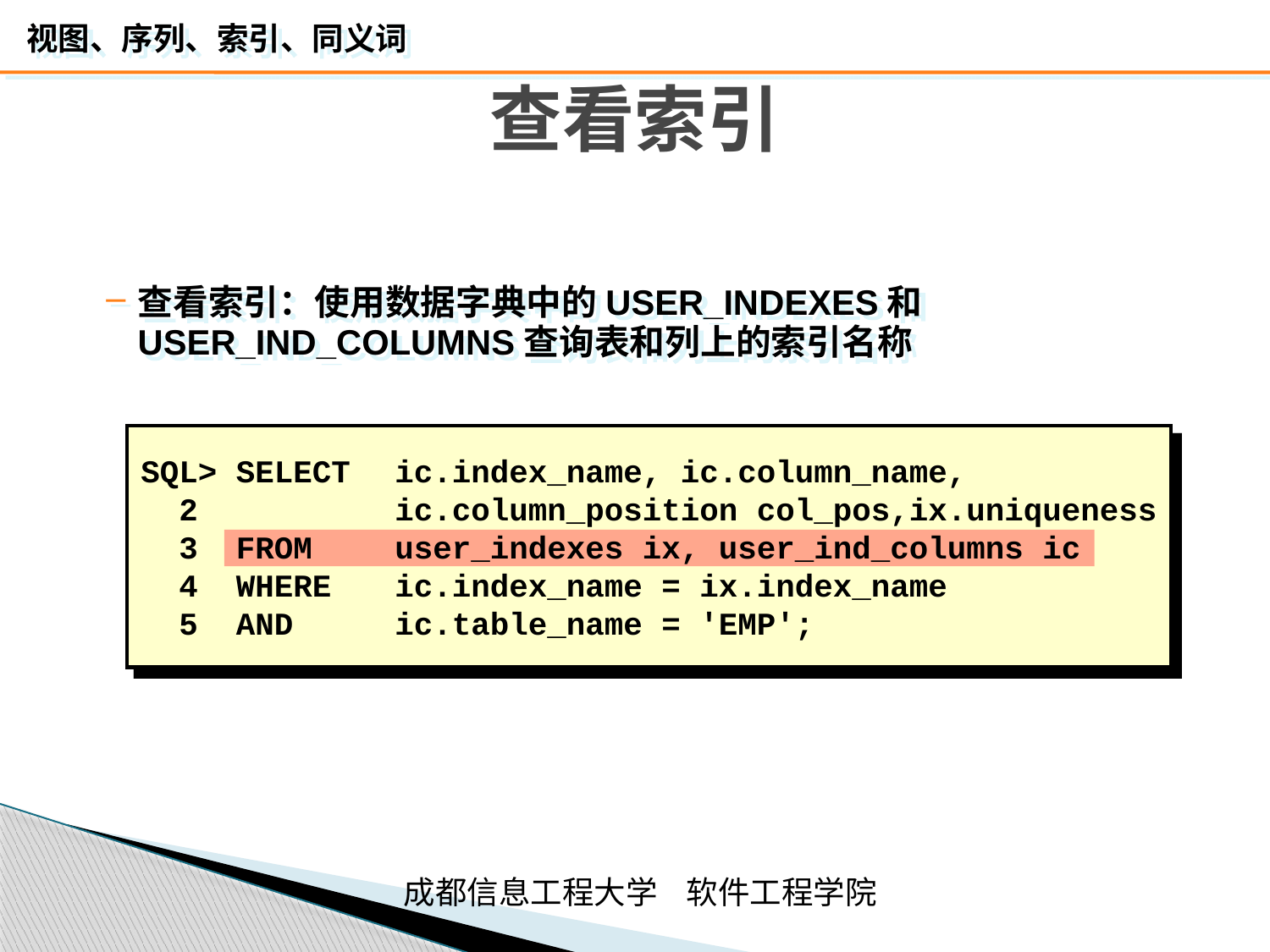

# 查看索引
查看索引：使用数据字典中的USER_INDEXES和USER_IND_COLUMNS查询表和列上的索引名称
SQL> SELECT	ic.index_name, ic.column_name,
  2		ic.column_position col_pos,ix.uniqueness
  3  FROM	user_indexes ix, user_ind_columns ic
  4  WHERE	ic.index_name = ix.index_name
  5  AND		ic.table_name = 'EMP';